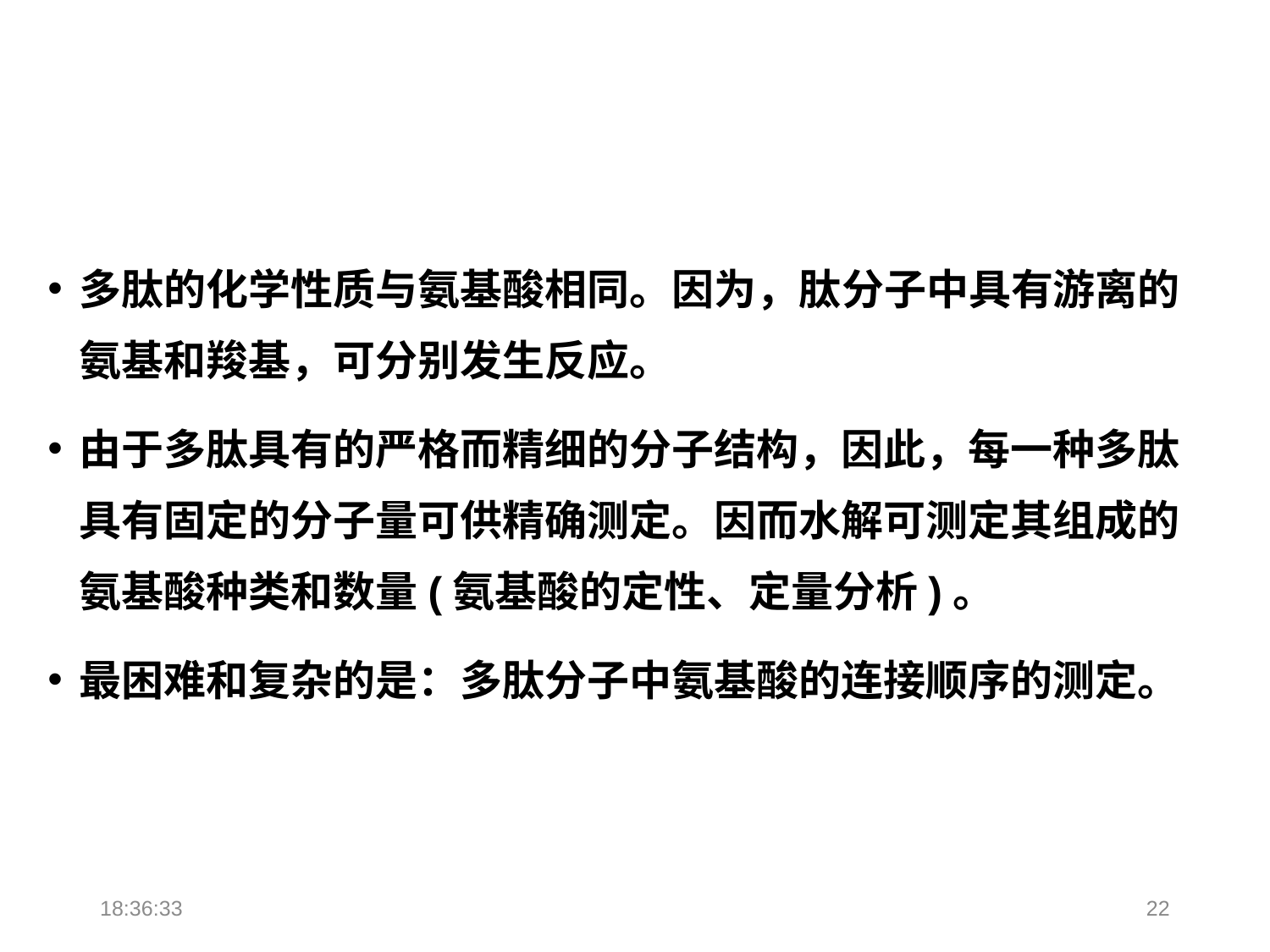

多肽的化学性质与氨基酸相同。因为，肽分子中具有游离的氨基和羧基，可分别发生反应。
由于多肽具有的严格而精细的分子结构，因此，每一种多肽具有固定的分子量可供精确测定。因而水解可测定其组成的氨基酸种类和数量(氨基酸的定性、定量分析)。
最困难和复杂的是：多肽分子中氨基酸的连接顺序的测定。
18:36:33
22